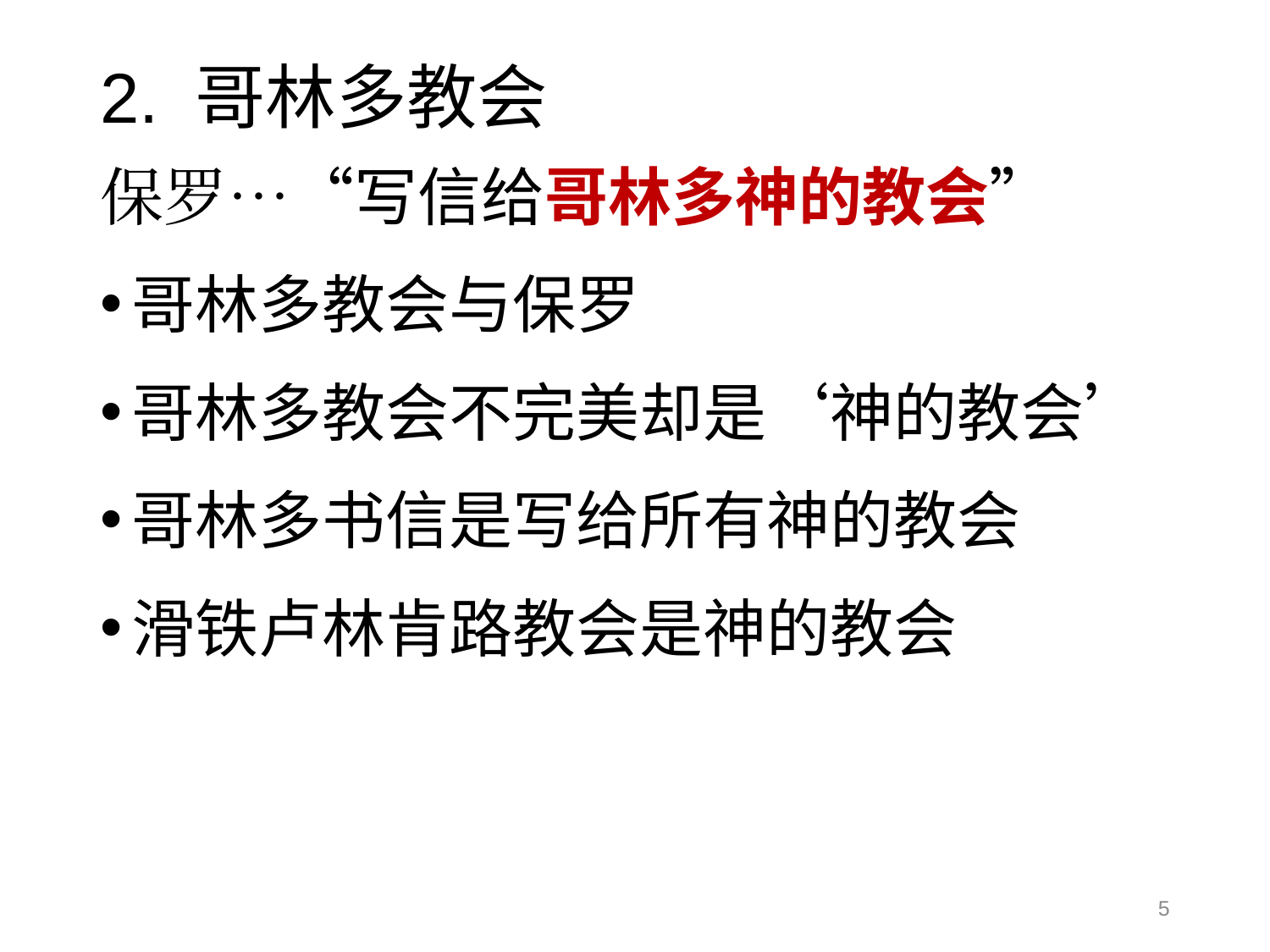

# 2. 哥林多教会
保罗…“写信给哥林多神的教会”
哥林多教会与保罗
哥林多教会不完美却是‘神的教会’
哥林多书信是写给所有神的教会
滑铁卢林肯路教会是神的教会

5